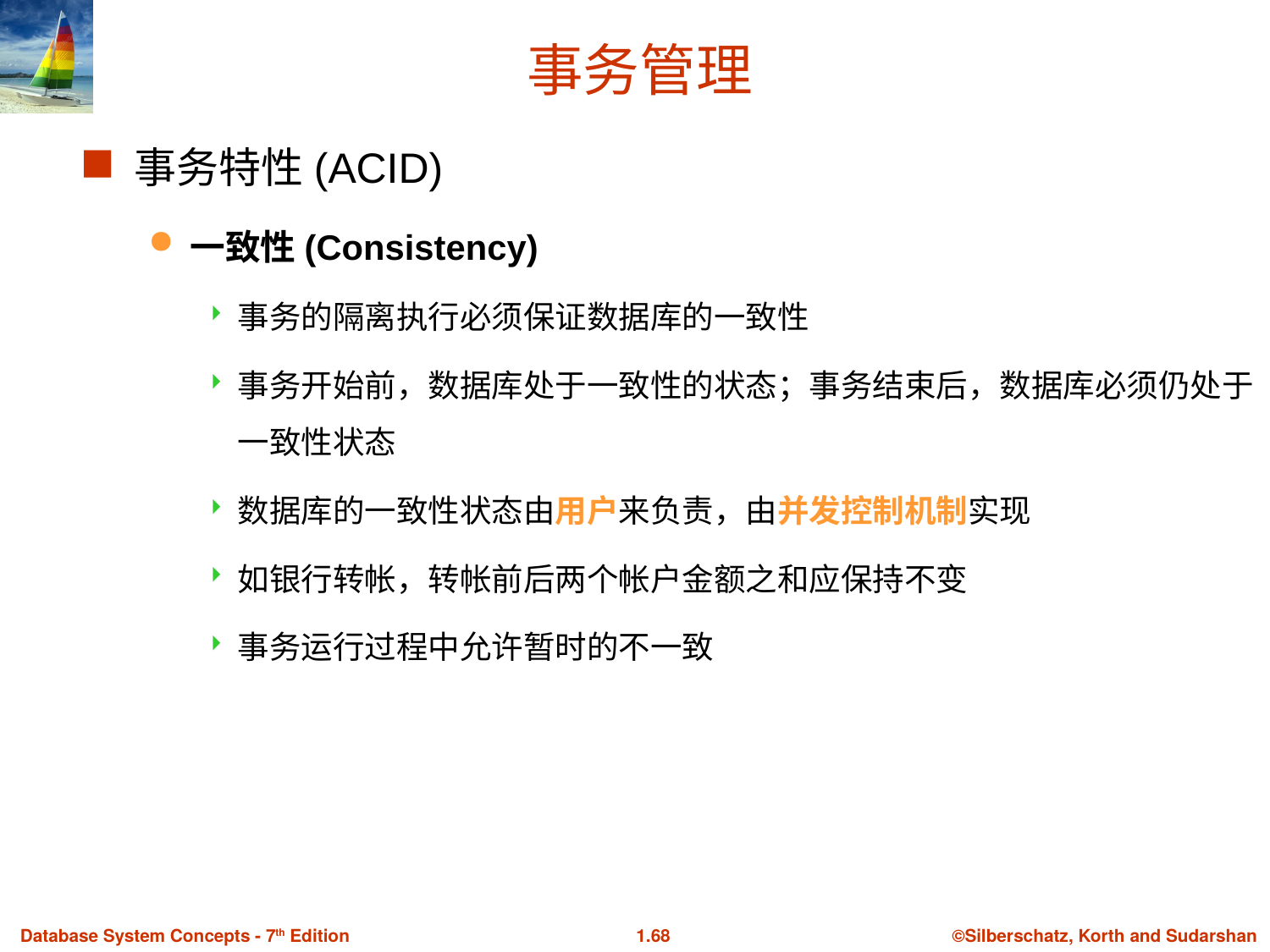

# 事务管理
事务特性(ACID)
一致性(Consistency)
事务的隔离执行必须保证数据库的一致性
事务开始前，数据库处于一致性的状态；事务结束后，数据库必须仍处于一致性状态
数据库的一致性状态由用户来负责，由并发控制机制实现
如银行转帐，转帐前后两个帐户金额之和应保持不变
事务运行过程中允许暂时的不一致